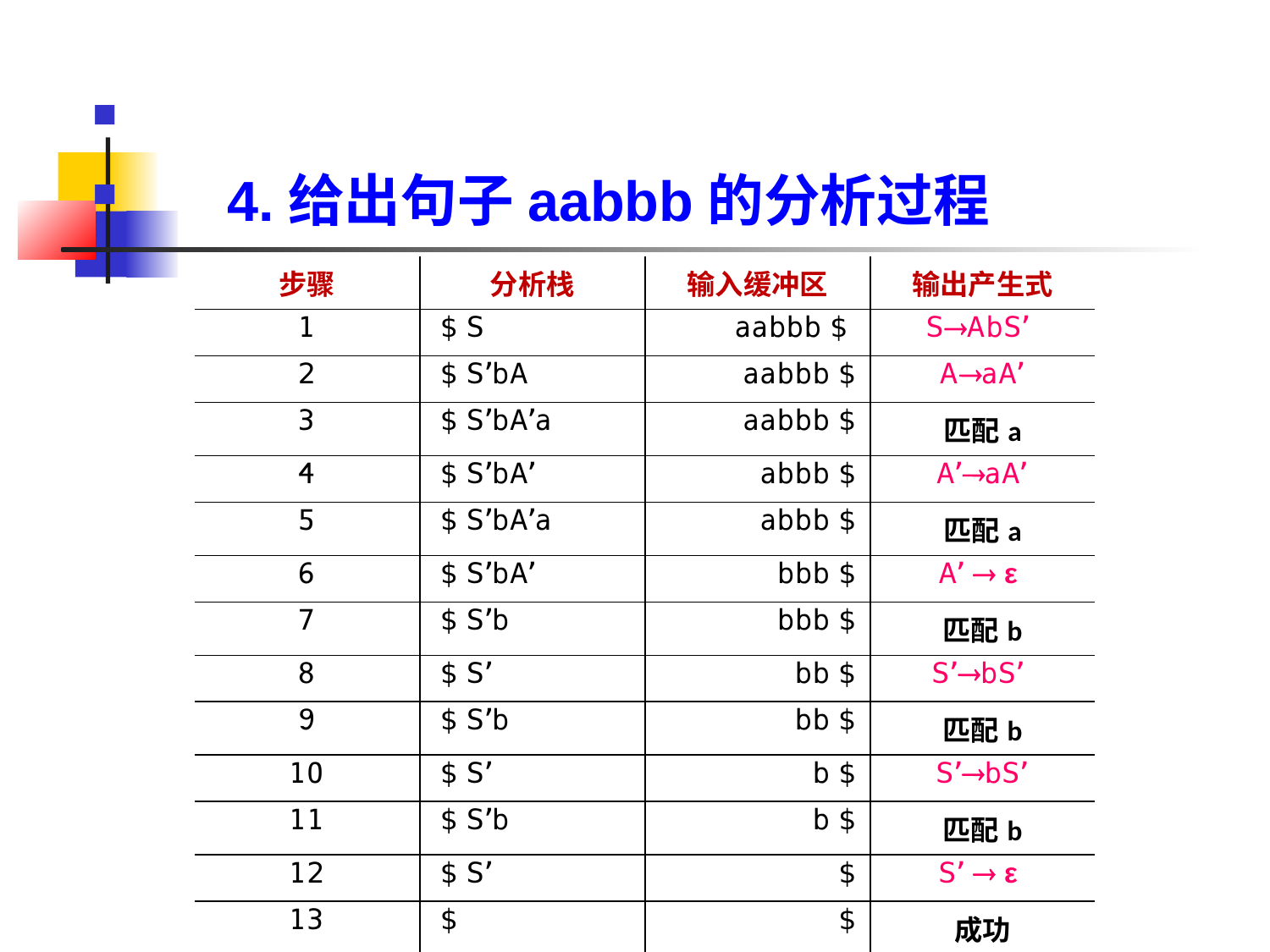

4.给出句子aabbb的分析过程
| 步骤 | 分析栈 | 输入缓冲区 | 输出产生式 |
| --- | --- | --- | --- |
| 1 | $ S | aabbb $ | S→AbS’ |
| 2 | $ S’bA | aabbb $ | A→aA’ |
| 3 | $ S’bA’a | aabbb $ | 匹配a |
| 4 | $ S’bA’ | abbb $ | A’→aA’ |
| 5 | $ S’bA’a | abbb $ | 匹配a |
| 6 | $ S’bA’ | bbb $ | A’ → ε |
| 7 | $ S’b | bbb $ | 匹配b |
| 8 | $ S’ | bb $ | S’→bS’ |
| 9 | $ S’b | bb $ | 匹配b |
| 10 | $ S’ | b $ | S’→bS’ |
| 11 | $ S’b | b $ | 匹配b |
| 12 | $ S’ | $ | S’ → ε |
| 13 | $ | $ | 成功 |